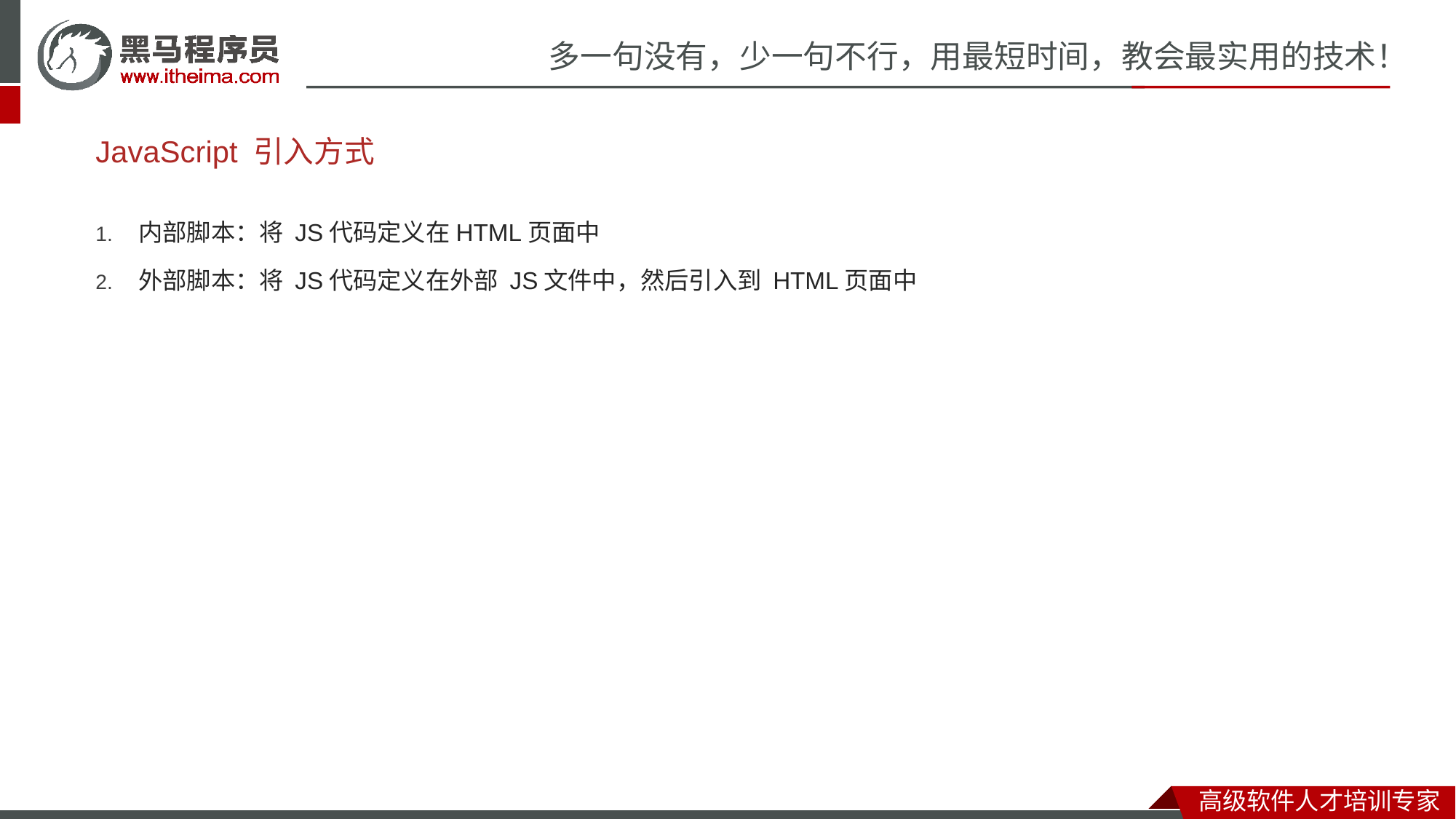

# JavaScript 引入方式
内部脚本：将 JS代码定义在HTML页面中
外部脚本：将 JS代码定义在外部 JS文件中，然后引入到 HTML页面中